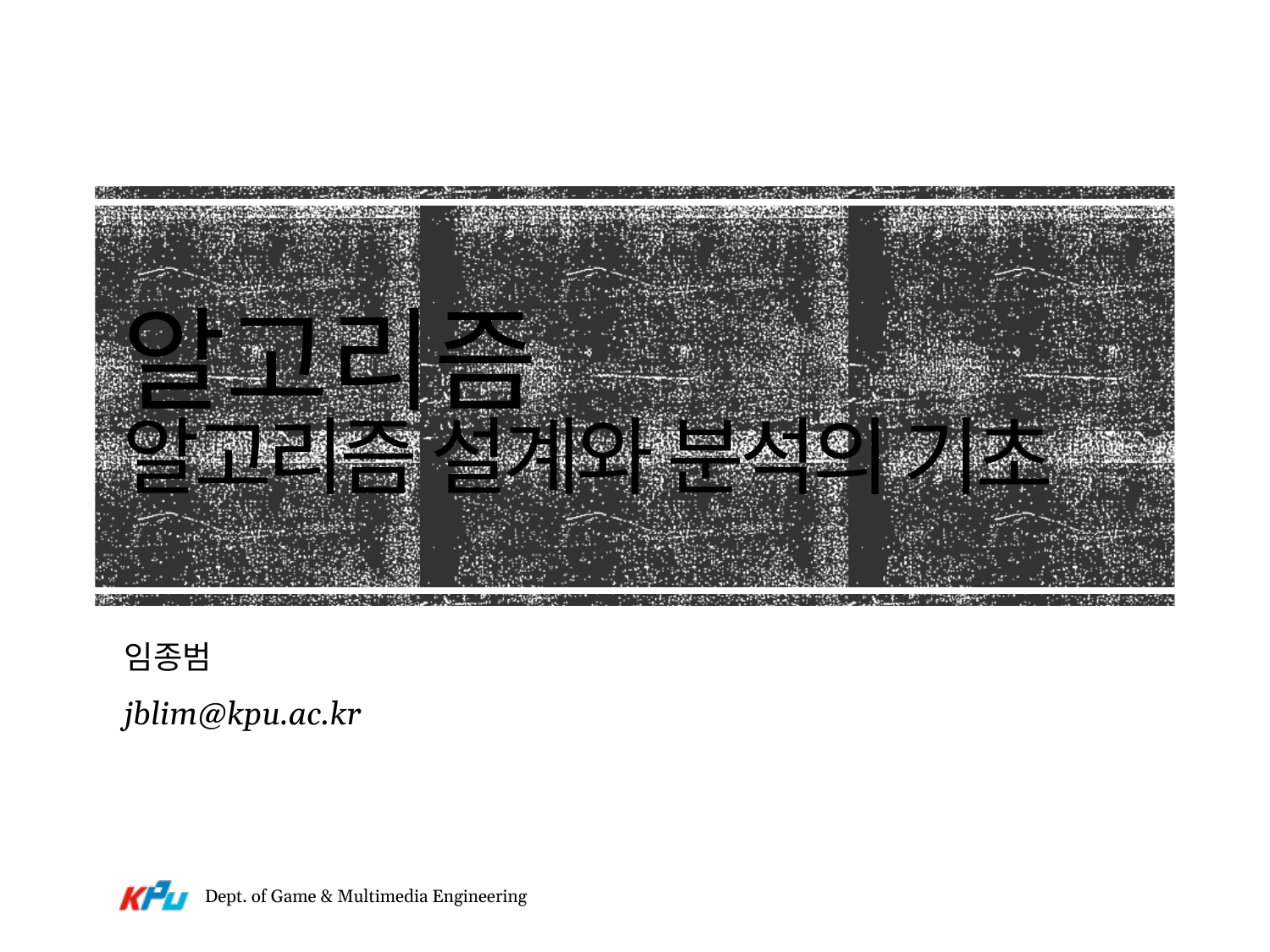

# 알고리즘 알고리즘 설계와 분석의 기초
임종범
jblim@kpu.ac.kr
Dept. of Game & Multimedia Engineering